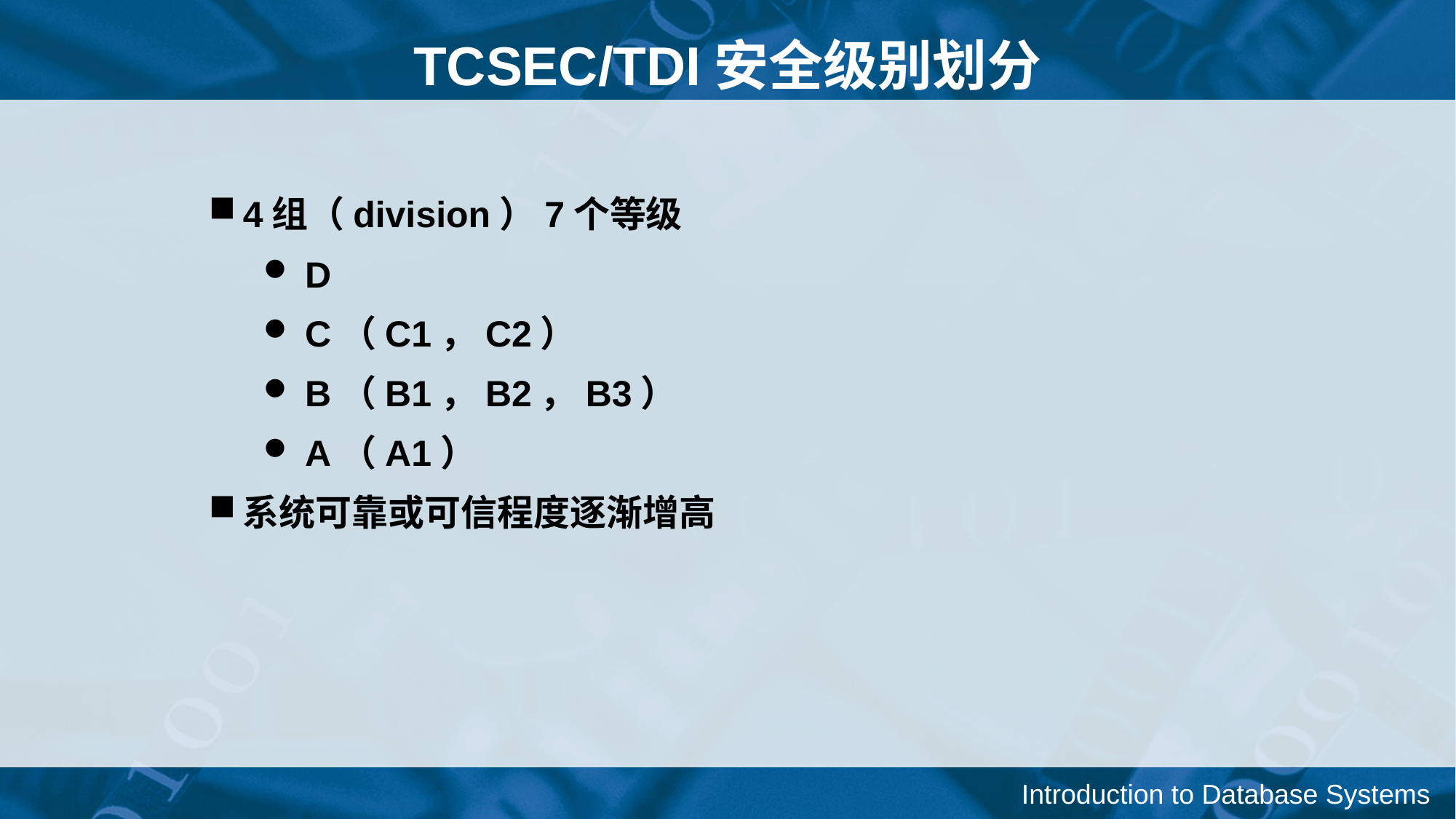

TCSEC/TDI安全级别划分
4组（division）7个等级
 D
 C（C1，C2）
 B（B1，B2，B3）
 A（A1）
系统可靠或可信程度逐渐增高